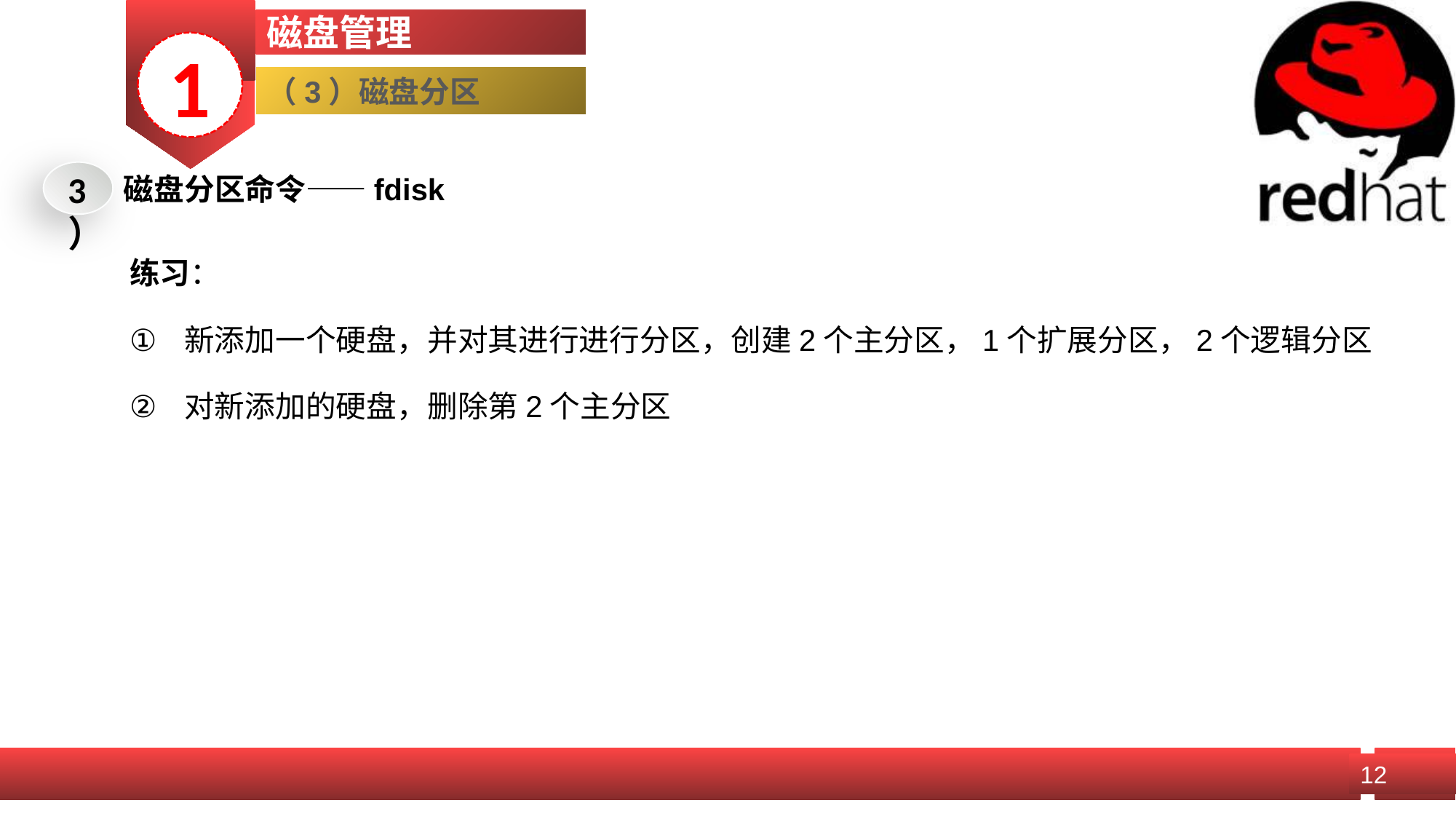

磁盘管理
1
（3）磁盘分区
3）

磁盘分区命令——fdisk
练习：
新添加一个硬盘，并对其进行进行分区，创建2个主分区，1个扩展分区，2个逻辑分区
对新添加的硬盘，删除第2个主分区